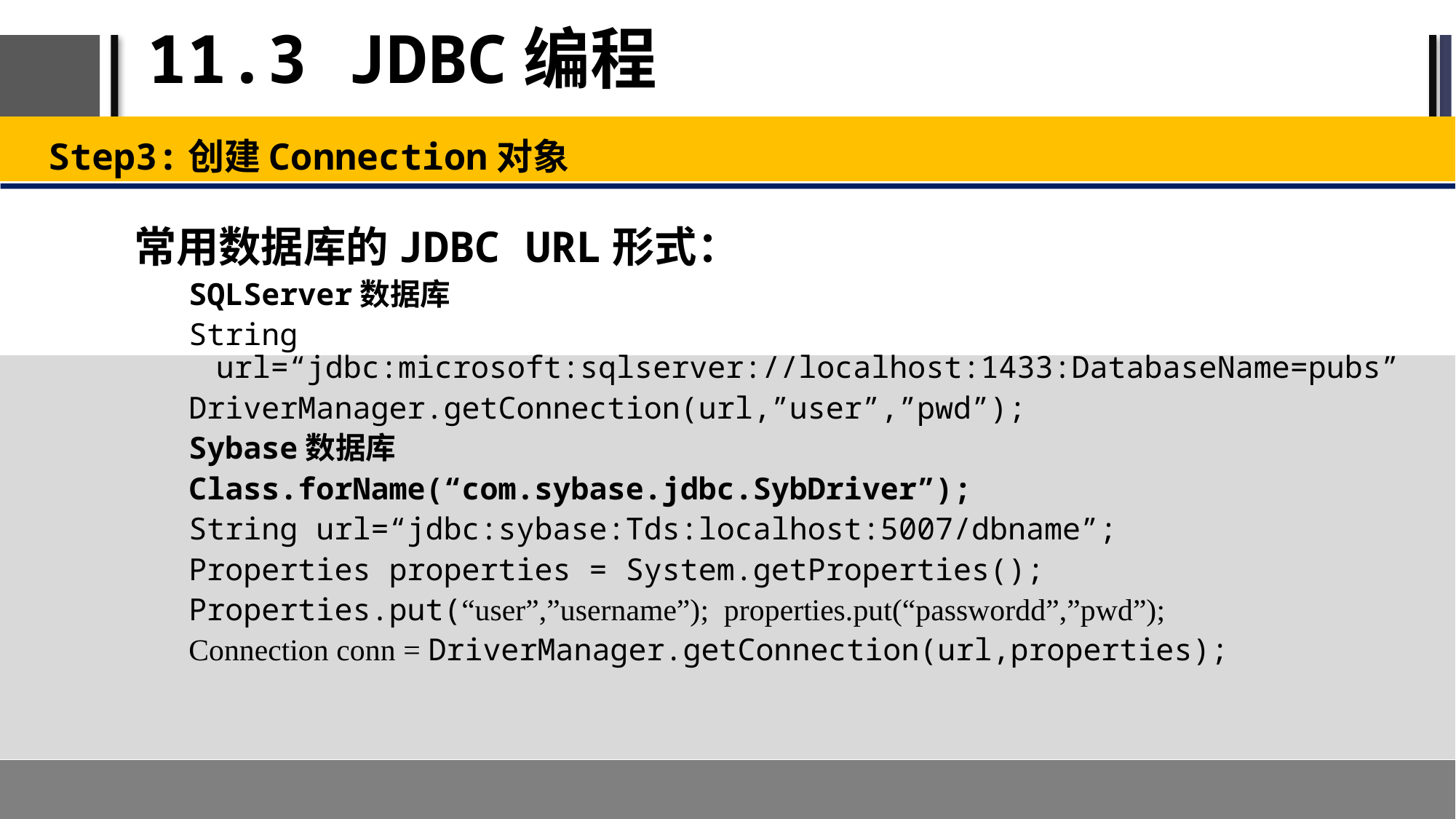

# 11.3 JDBC编程

Step3:创建Connection对象

常用数据库的JDBC URL形式：
SQLServer数据库
String url=“jdbc:microsoft:sqlserver://localhost:1433:DatabaseName=pubs”
DriverManager.getConnection(url,”user”,”pwd”);
Sybase数据库
Class.forName(“com.sybase.jdbc.SybDriver”);
String url=“jdbc:sybase:Tds:localhost:5007/dbname”;
Properties properties = System.getProperties();
Properties.put(“user”,”username”);  properties.put(“passwordd”,”pwd”);
Connection conn = DriverManager.getConnection(url,properties);